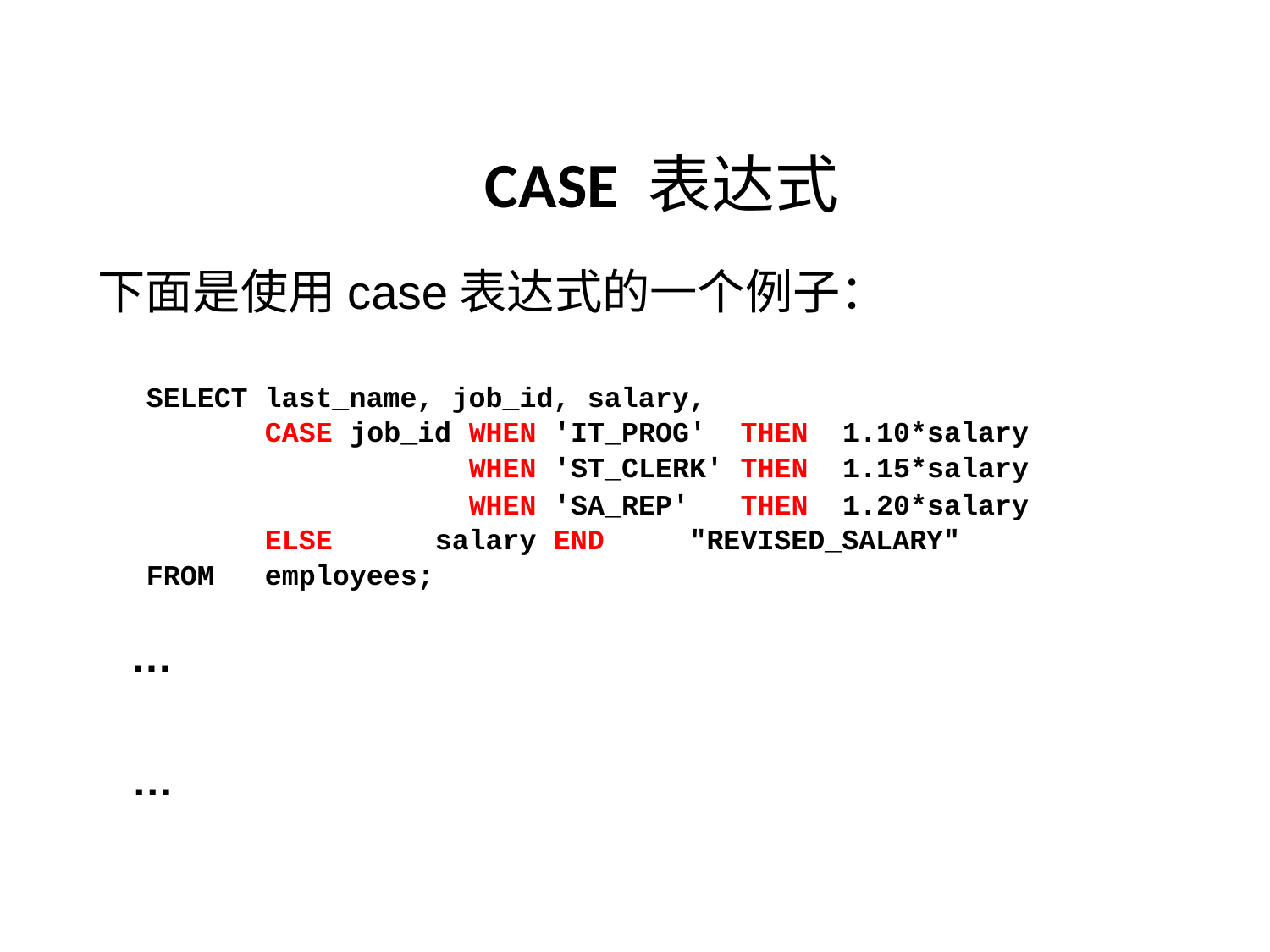

CASE 表达式
下面是使用case表达式的一个例子：
SELECT last_name, job_id, salary,
CASE job_id WHEN 'IT_PROG' THEN 1.10*salary
WHEN 'ST_CLERK' THEN 1.15*salary
WHEN 'SA_REP' THEN 1.20*salary
ELSE
salary END "REVISED_SALARY"
FROM employees;
…
…